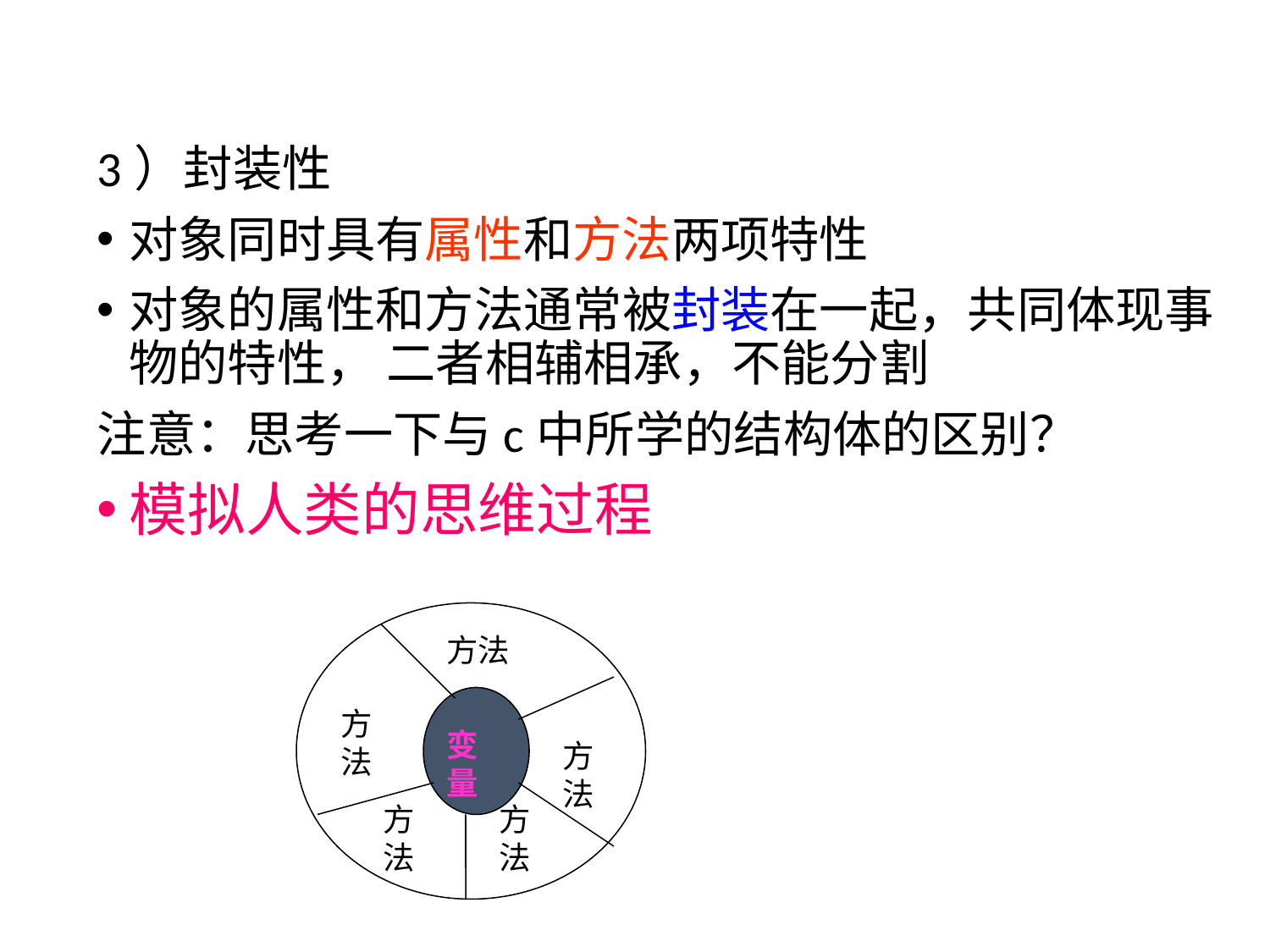

3）封装性
对象同时具有属性和方法两项特性
对象的属性和方法通常被封装在一起，共同体现事物的特性， 二者相辅相承，不能分割
注意：思考一下与c中所学的结构体的区别？
模拟人类的思维过程

方法

方法
变量
方法

方法
方法